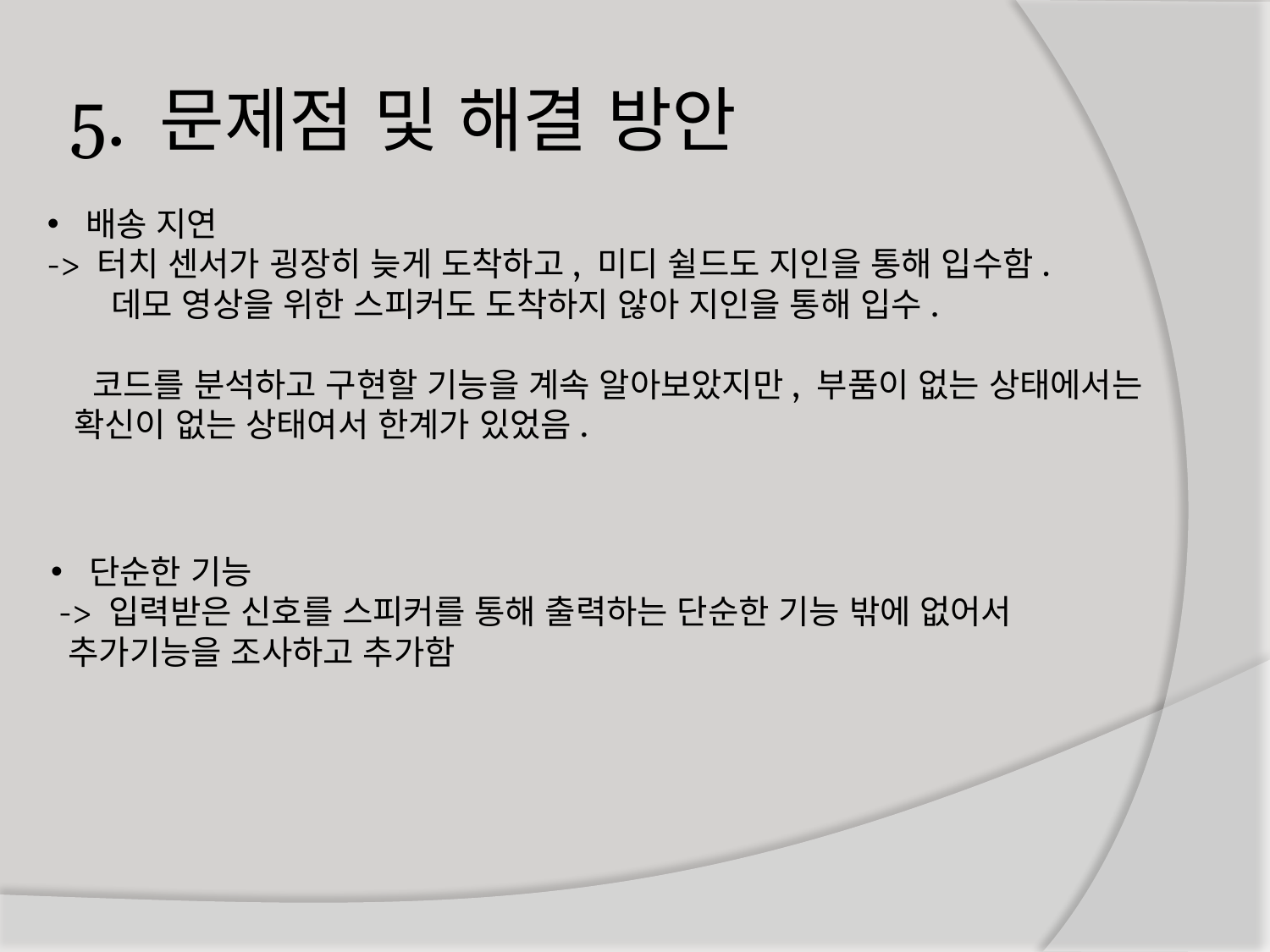

# 5. 문제점 및 해결 방안
  배송 지연
-> 터치 센서가 굉장히 늦게 도착하고, 미디 쉴드도 지인을 통해 입수함.
      데모 영상을 위한 스피커도 도착하지 않아 지인을 통해 입수.

    코드를 분석하고 구현할 기능을 계속 알아보았지만, 부품이 없는 상태에서는
  확신이 없는 상태여서 한계가 있었음.
  단순한 기능
 -> 입력받은 신호를 스피커를 통해 출력하는 단순한 기능 밖에 없어서
 추가기능을 조사하고 추가함